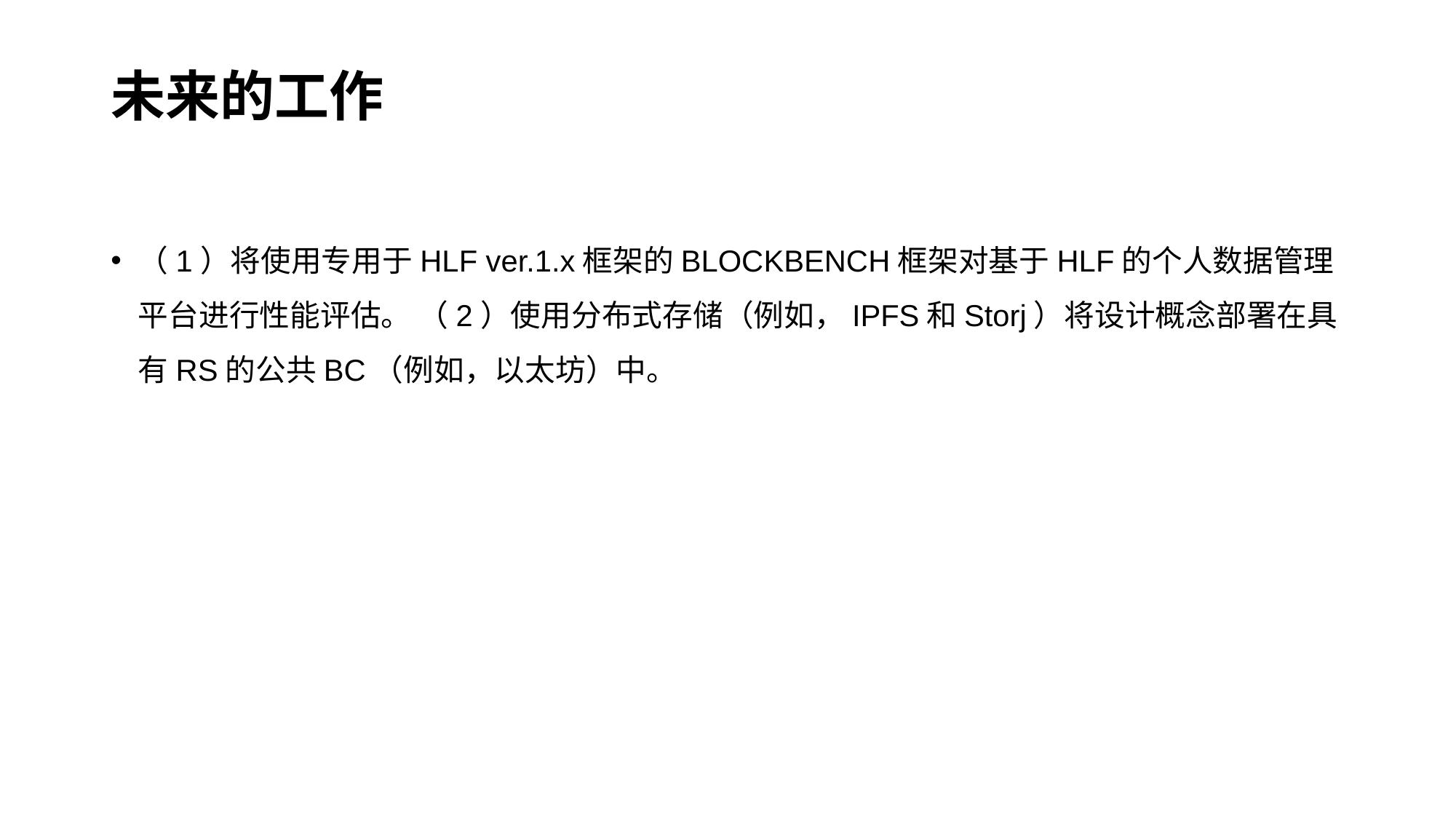

# 未来的工作
（1）将使用专用于HLF ver.1.x框架的BLOCKBENCH框架对基于HLF的个人数据管理平台进行性能评估。 （2）使用分布式存储（例如，IPFS和Storj）将设计概念部署在具有RS的公共BC（例如，以太坊）中。